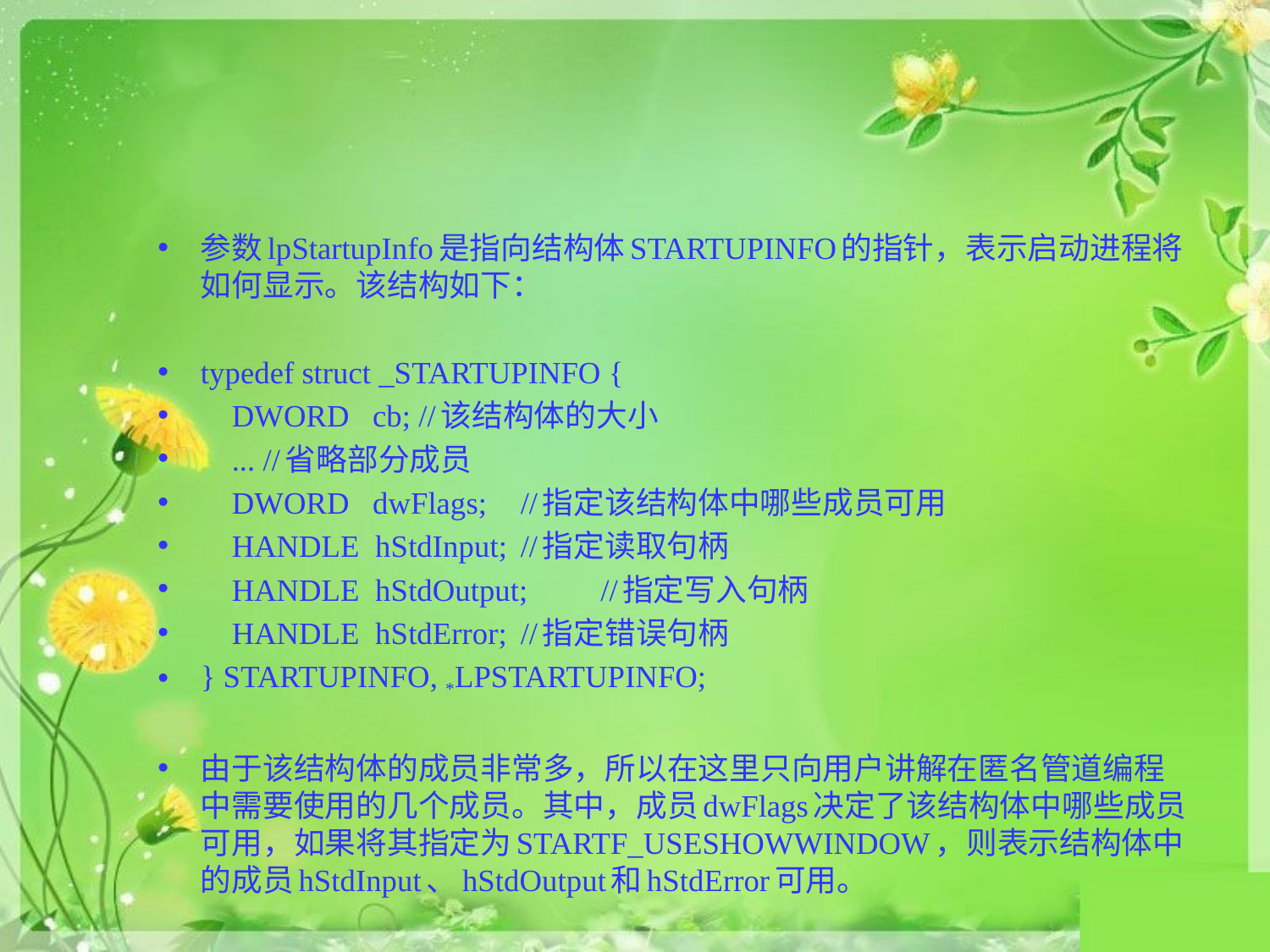

#
参数lpStartupInfo是指向结构体STARTUPINFO的指针，表示启动进程将如何显示。该结构如下：

typedef struct _STARTUPINFO {
    DWORD   cb; //该结构体的大小
    ... //省略部分成员
    DWORD   dwFlags; 	//指定该结构体中哪些成员可用
    HANDLE  hStdInput; 	//指定读取句柄
    HANDLE  hStdOutput; 	//指定写入句柄
    HANDLE  hStdError; 	//指定错误句柄
} STARTUPINFO, *LPSTARTUPINFO;

由于该结构体的成员非常多，所以在这里只向用户讲解在匿名管道编程中需要使用的几个成员。其中，成员dwFlags决定了该结构体中哪些成员可用，如果将其指定为STARTF_USESHOWWINDOW，则表示结构体中的成员hStdInput、hStdOutput和hStdError可用。